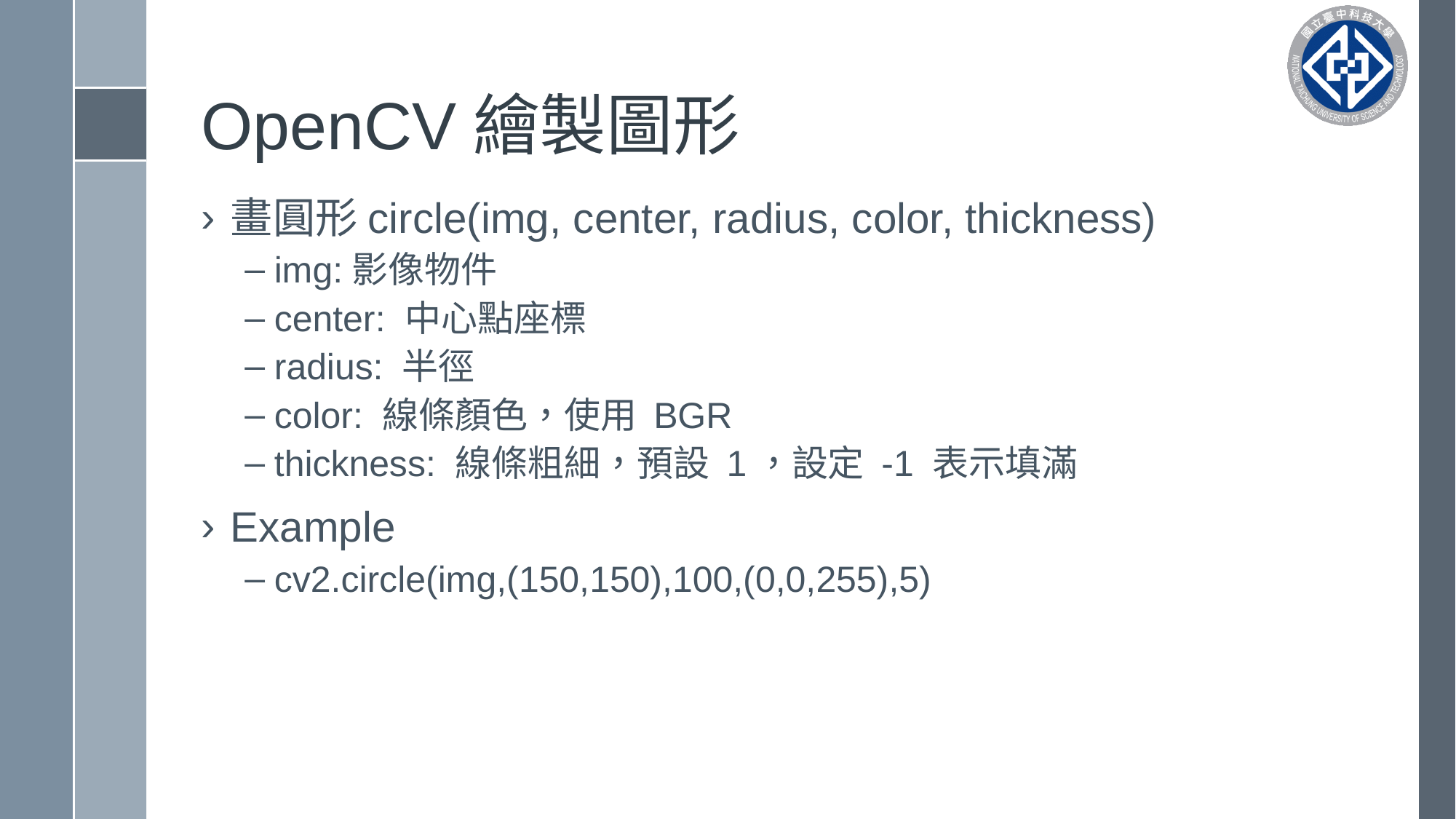

# OpenCV繪製圖形
畫圓形circle(img, center, radius, color, thickness)
img:影像物件
center: 中心點座標
radius: 半徑
color: 線條顏色，使用 BGR
thickness: 線條粗細，預設 1，設定 -1 表示填滿
Example
cv2.circle(img,(150,150),100,(0,0,255),5)